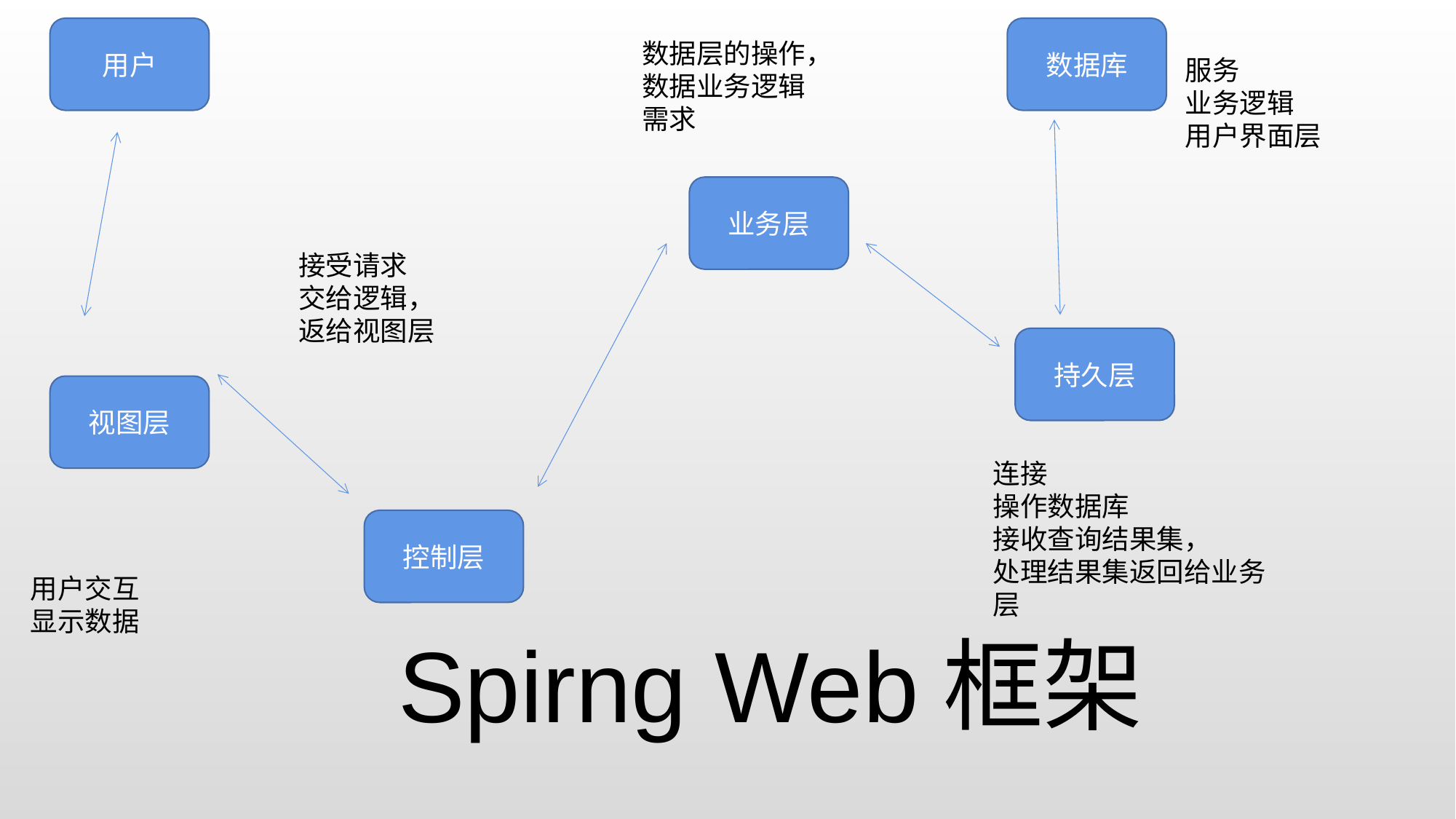

用户
数据库
数据层的操作，
数据业务逻辑
需求
服务
业务逻辑
用户界面层
业务层
接受请求
交给逻辑，
返给视图层
持久层
视图层
连接
操作数据库
接收查询结果集，
处理结果集返回给业务层
控制层
用户交互
显示数据
Spirng Web框架